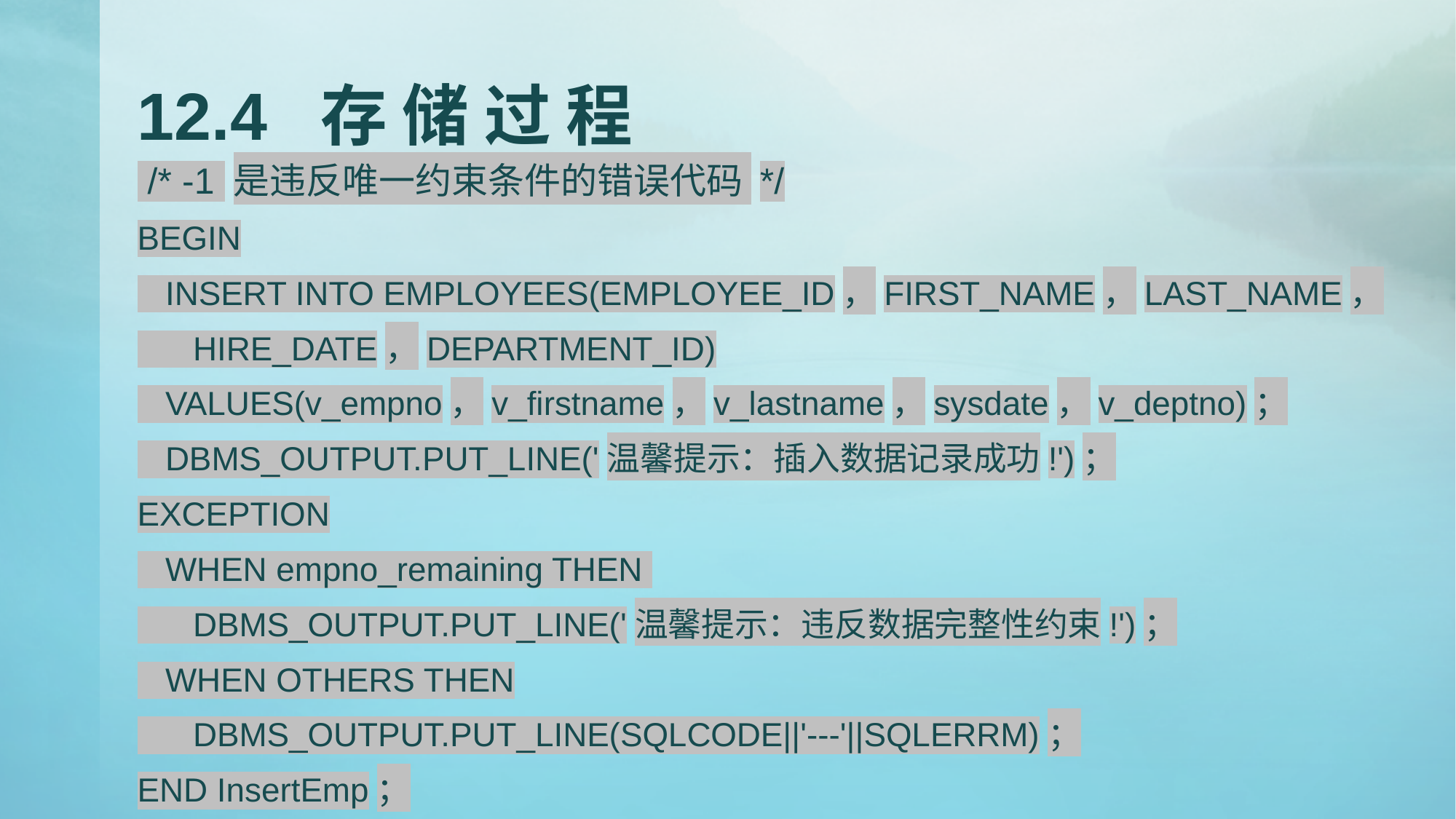

# 12.4  存 储 过 程
 /* -1 是违反唯一约束条件的错误代码 */
BEGIN
   INSERT INTO EMPLOYEES(EMPLOYEE_ID，FIRST_NAME，LAST_NAME，
      HIRE_DATE，DEPARTMENT_ID)
   VALUES(v_empno，v_firstname，v_lastname，sysdate，v_deptno)；
   DBMS_OUTPUT.PUT_LINE('温馨提示：插入数据记录成功!')；
EXCEPTION
   WHEN empno_remaining THEN
      DBMS_OUTPUT.PUT_LINE('温馨提示：违反数据完整性约束!')；
   WHEN OTHERS THEN
      DBMS_OUTPUT.PUT_LINE(SQLCODE||'---'||SQLERRM)；
END InsertEmp；